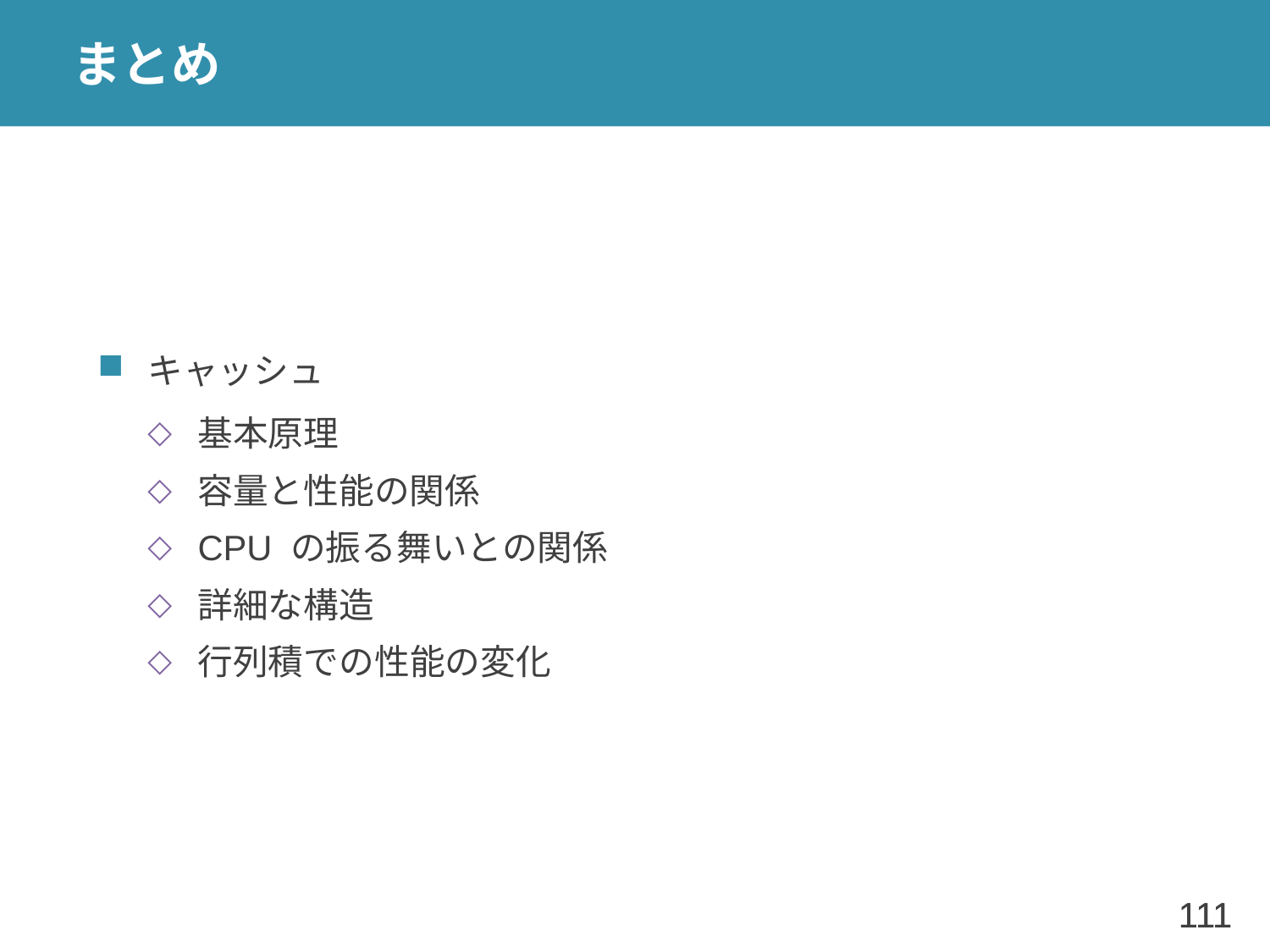

# まとめ
キャッシュ
基本原理
容量と性能の関係
CPU の振る舞いとの関係
詳細な構造
行列積での性能の変化